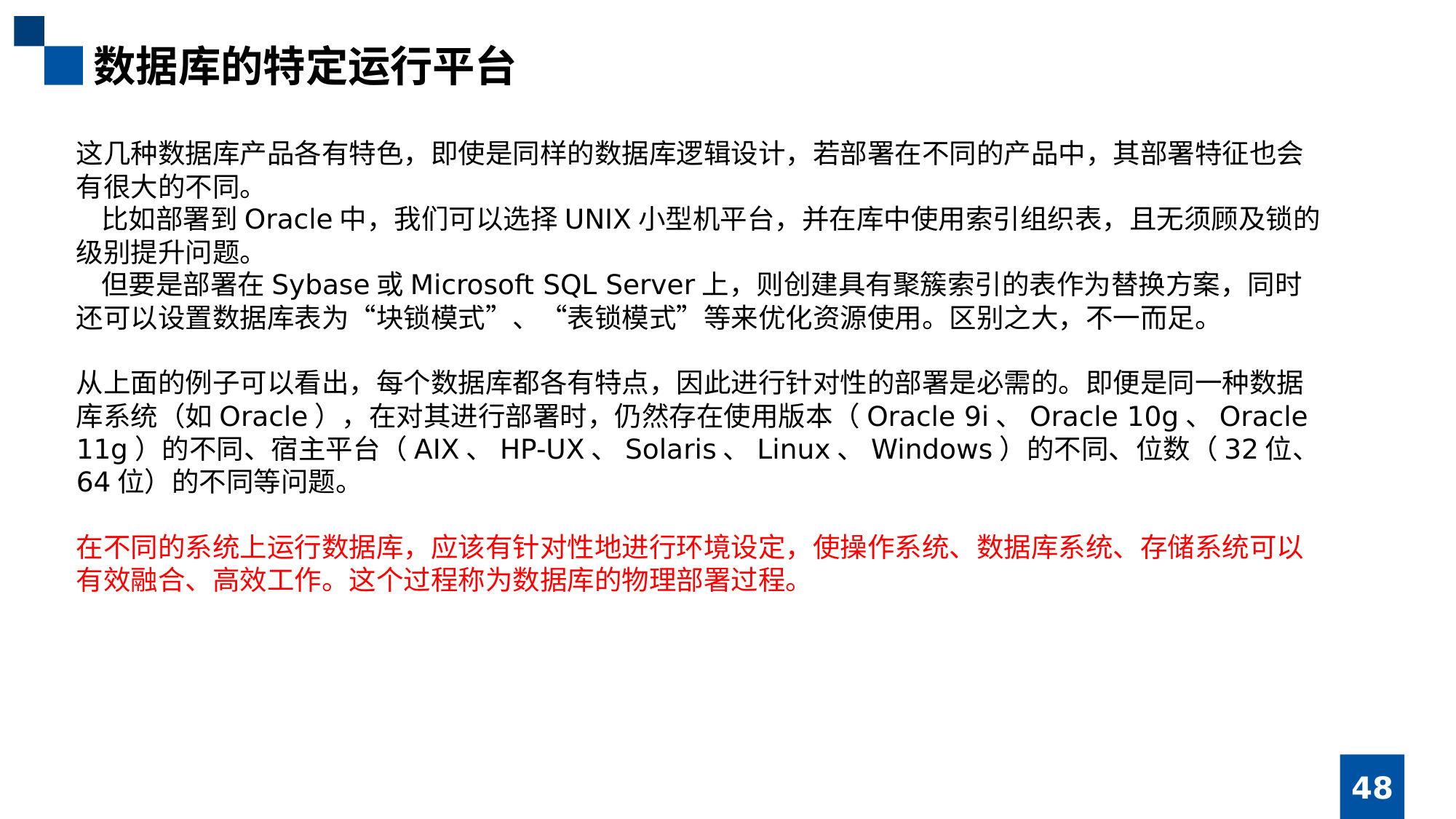

数据库的特定运行平台
这几种数据库产品各有特色，即使是同样的数据库逻辑设计，若部署在不同的产品中，其部署特征也会有很大的不同。
   比如部署到Oracle中，我们可以选择UNIX小型机平台，并在库中使用索引组织表，且无须顾及锁的级别提升问题。
   但要是部署在Sybase或Microsoft SQL Server上，则创建具有聚簇索引的表作为替换方案，同时还可以设置数据库表为“块锁模式”、“表锁模式”等来优化资源使用。区别之大，不一而足。

从上面的例子可以看出，每个数据库都各有特点，因此进行针对性的部署是必需的。即便是同一种数据库系统（如Oracle），在对其进行部署时，仍然存在使用版本（Oracle 9i、Oracle 10g、Oracle 11g）的不同、宿主平台（AIX、HP-UX、Solaris、Linux、Windows）的不同、位数（32位、64位）的不同等问题。

在不同的系统上运行数据库，应该有针对性地进行环境设定，使操作系统、数据库系统、存储系统可以有效融合、高效工作。这个过程称为数据库的物理部署过程。
48